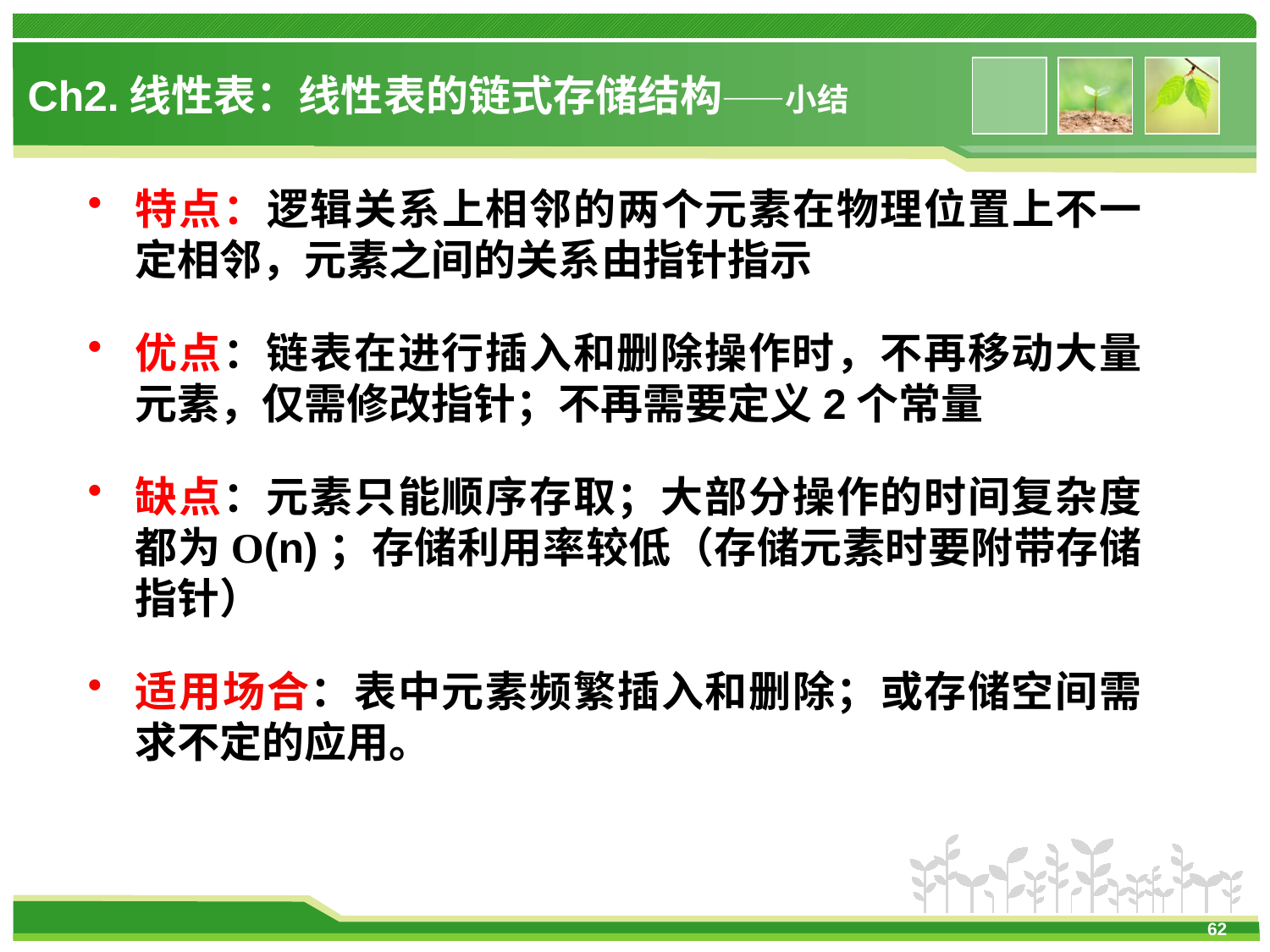

# Ch2.线性表：线性表的链式存储结构——小结
特点：逻辑关系上相邻的两个元素在物理位置上不一定相邻，元素之间的关系由指针指示
优点：链表在进行插入和删除操作时，不再移动大量元素，仅需修改指针；不再需要定义2个常量
缺点：元素只能顺序存取；大部分操作的时间复杂度都为O(n)；存储利用率较低（存储元素时要附带存储指针）
适用场合：表中元素频繁插入和删除；或存储空间需求不定的应用。
62